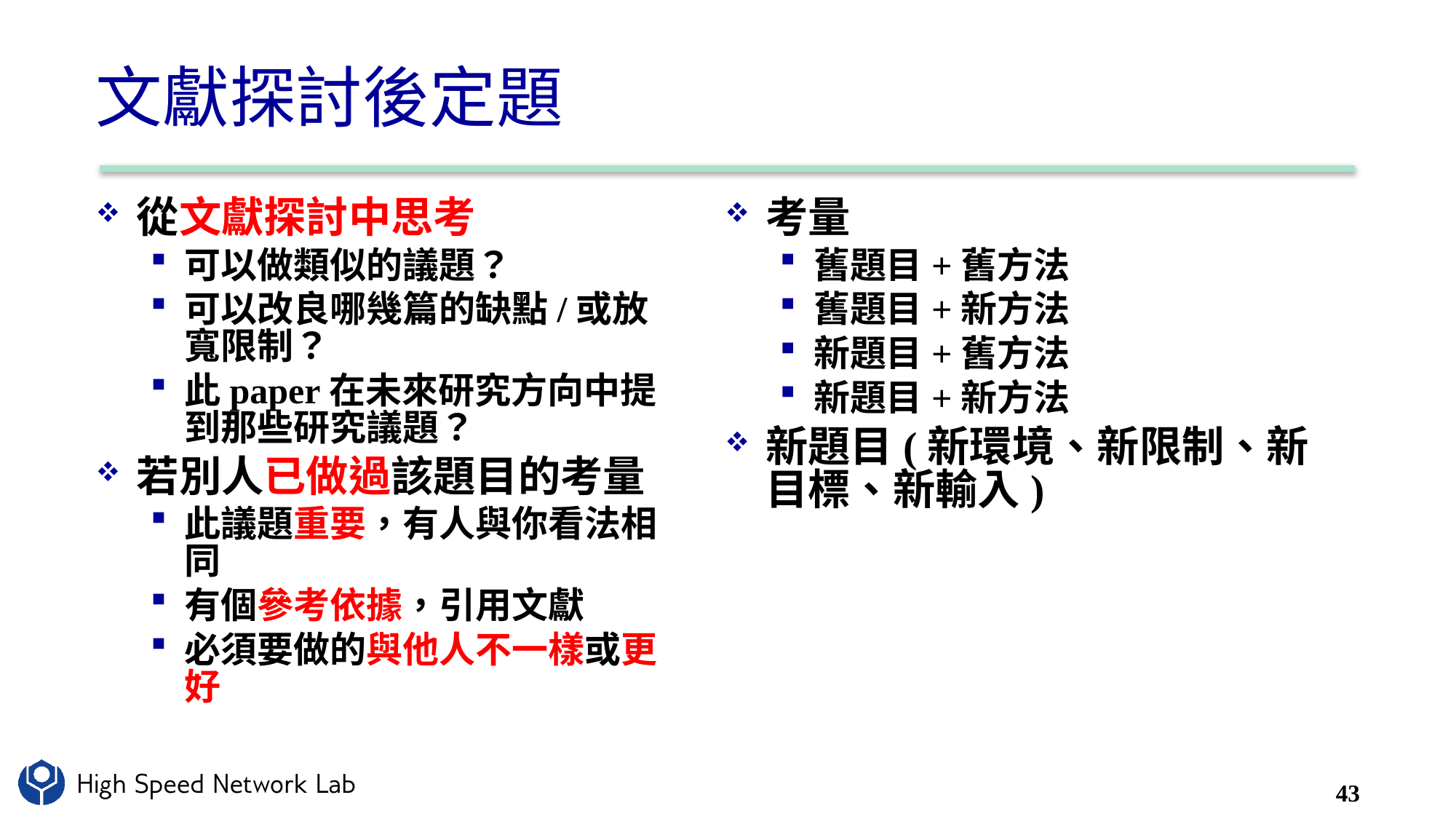

# 文獻探討後定題
從文獻探討中思考
可以做類似的議題？
可以改良哪幾篇的缺點/或放寬限制？
此paper在未來研究方向中提到那些研究議題？
若別人已做過該題目的考量
此議題重要，有人與你看法相同
有個參考依據，引用文獻
必須要做的與他人不一樣或更好
考量
舊題目+舊方法
舊題目+新方法
新題目+舊方法
新題目+新方法
新題目(新環境、新限制、新目標、新輸入)
43